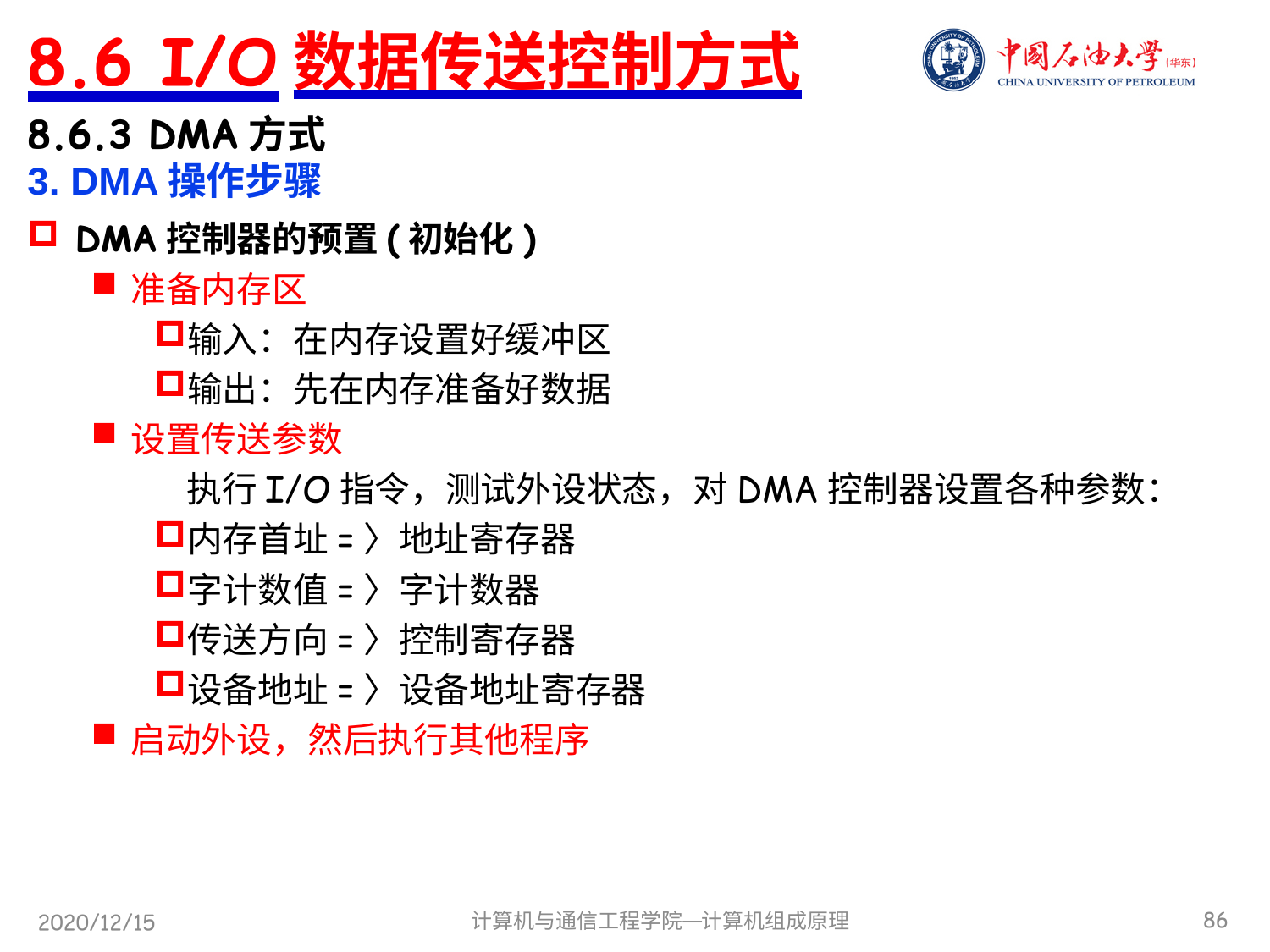

# 8.6 I/O数据传送控制方式
8.6.3 DMA方式
3. DMA操作步骤
DMA控制器的预置(初始化)
准备内存区
输入：在内存设置好缓冲区
输出：先在内存准备好数据
设置传送参数
   执行I/O指令，测试外设状态，对DMA控制器设置各种参数：
内存首址=〉地址寄存器
字计数值=〉字计数器
传送方向=〉控制寄存器
设备地址=〉设备地址寄存器
启动外设，然后执行其他程序

计算机与通信工程学院—计算机组成原理
86
2020/12/15